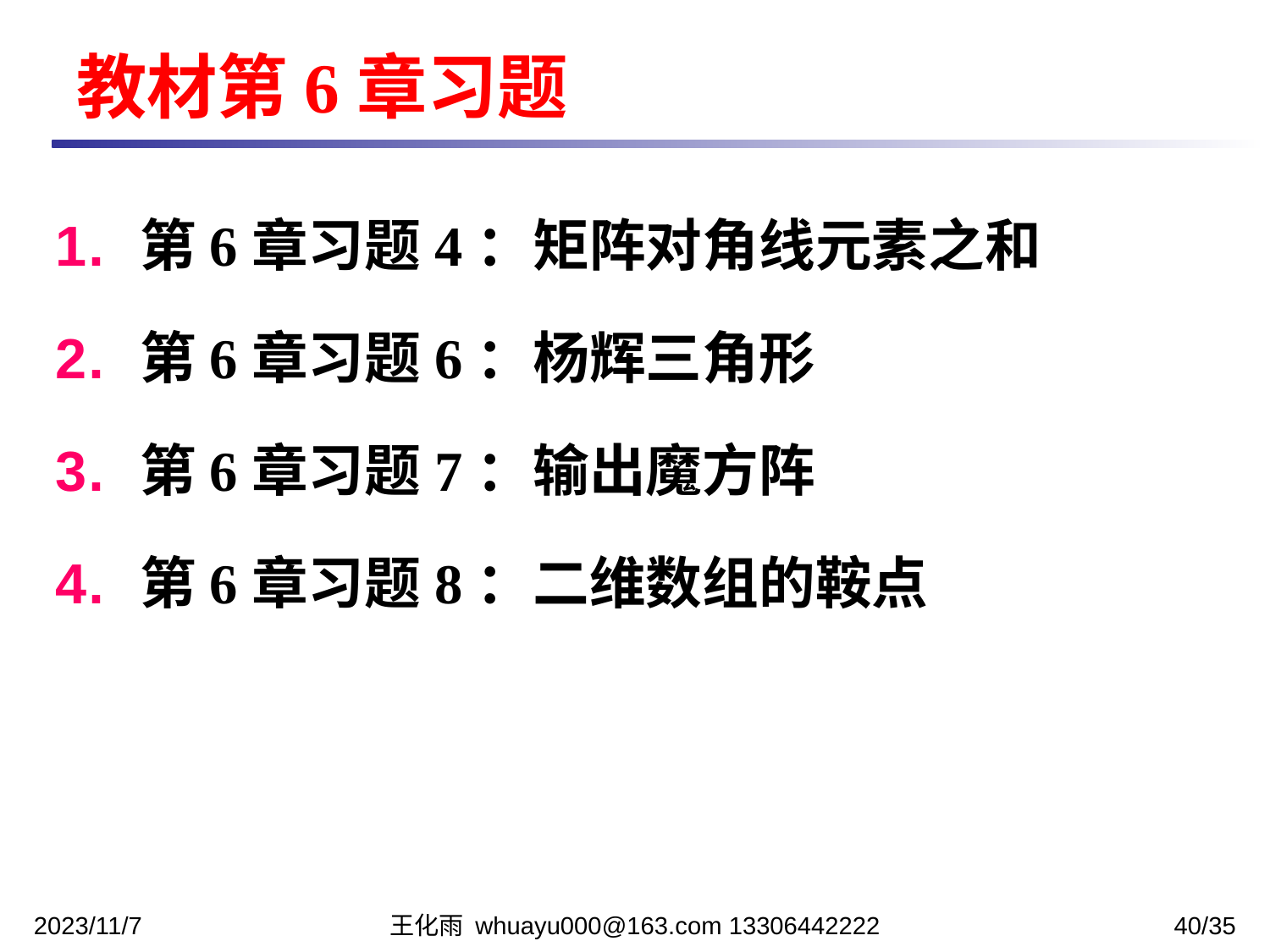

教材第6章习题
第6章习题4：矩阵对角线元素之和
第6章习题6：杨辉三角形
第6章习题7：输出魔方阵
第6章习题8：二维数组的鞍点

2023/11/7
王化雨 whuayu000@163.com 13306442222
40/35